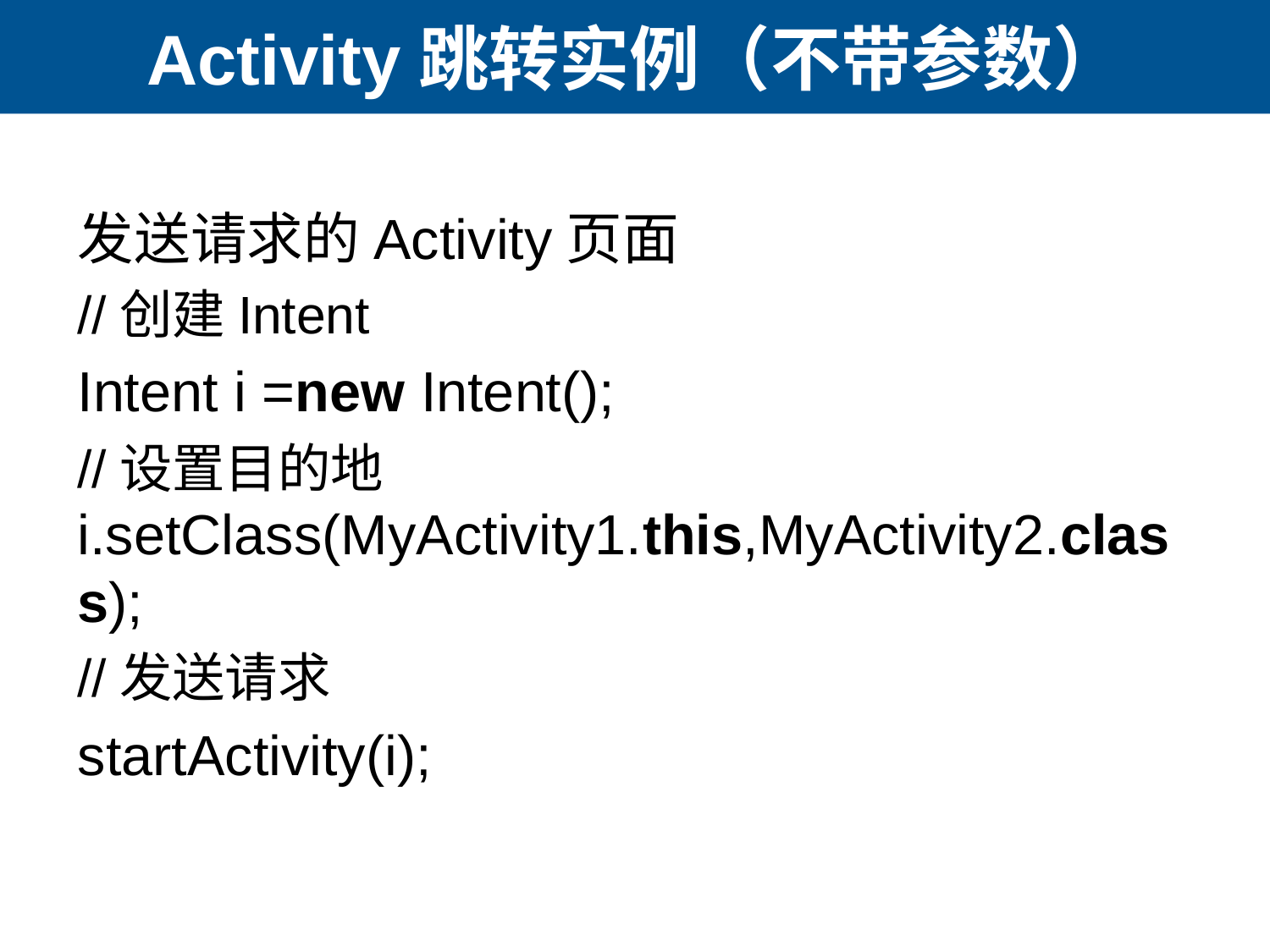

# Activity跳转实例（不带参数）
发送请求的Activity页面
//创建Intent
Intent i =new Intent();
//设置目的地
i.setClass(MyActivity1.this,MyActivity2.class);
//发送请求
startActivity(i);